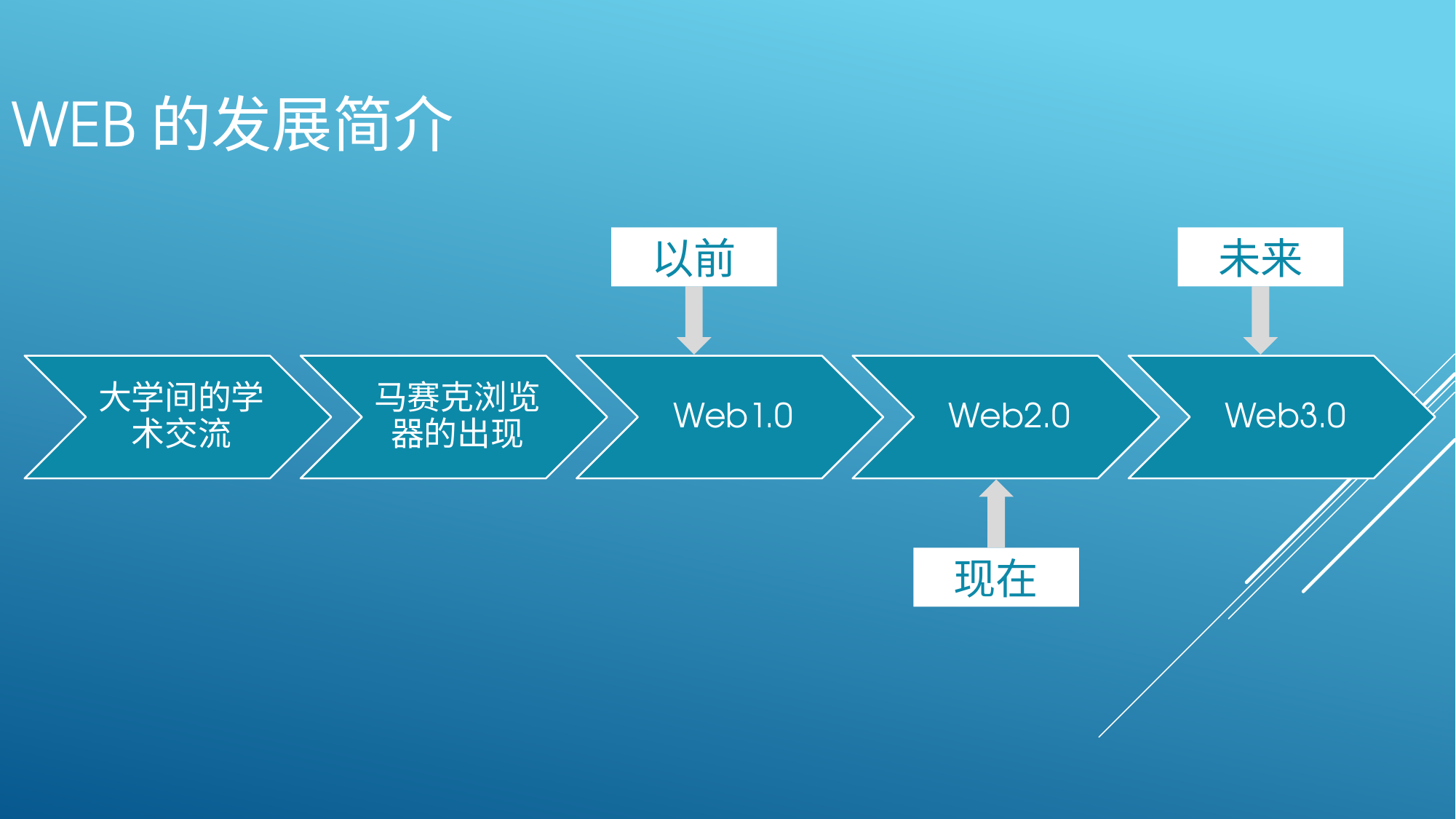

# WEB的发展简介
大学间的学术交流
马赛克浏览器的出现
Web1.0
Web2.0
Web3.0
以前
未来

现在